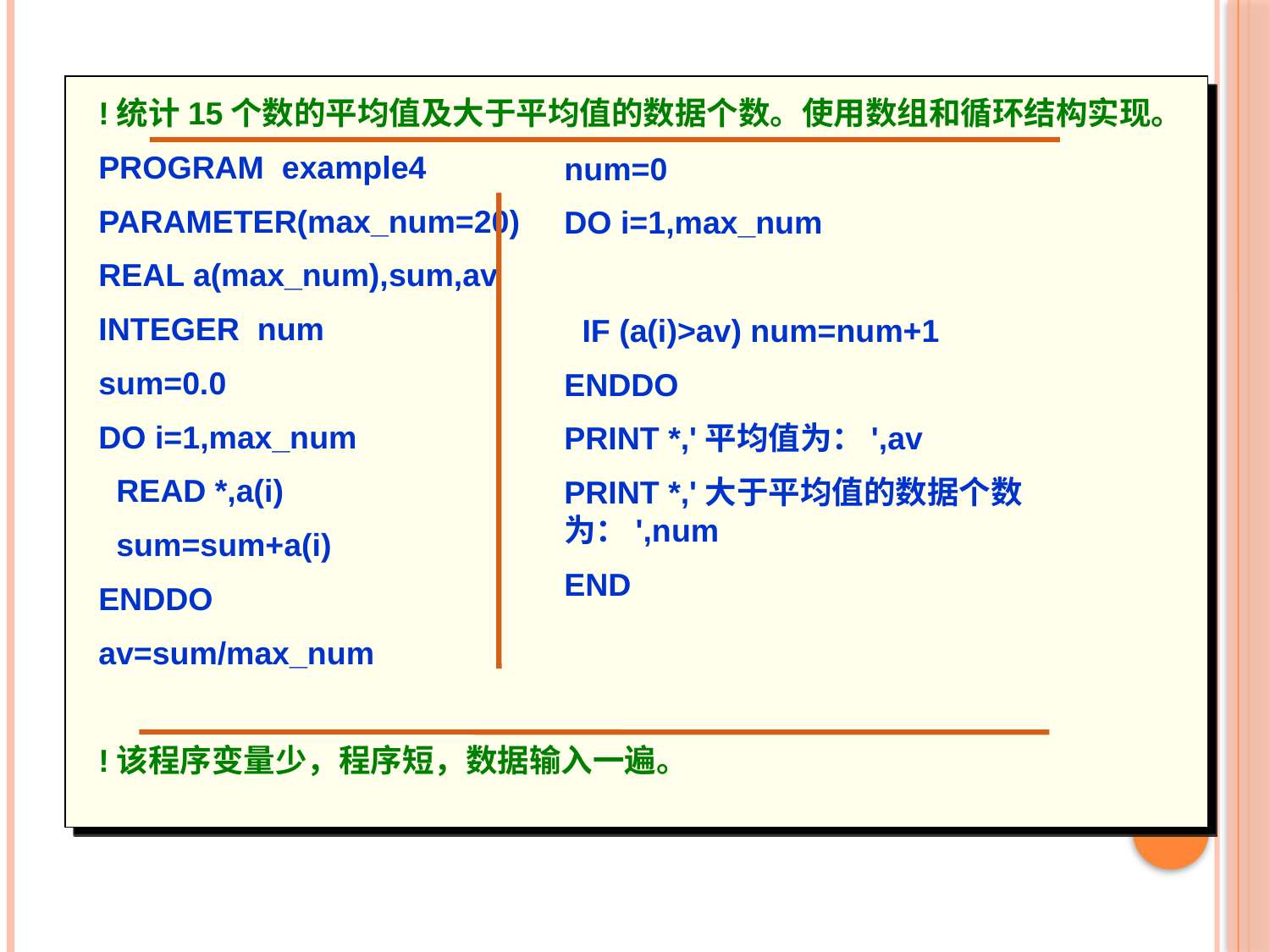

!统计15个数的平均值及大于平均值的数据个数。使用数组和循环结构实现。
PROGRAM  example4
PARAMETER(max_num=20)
REAL a(max_num),sum,av
INTEGER  num
sum=0.0
DO i=1,max_num
  READ *,a(i)
  sum=sum+a(i)
ENDDO
av=sum/max_num

!该程序变量少，程序短，数据输入一遍。

num=0
DO i=1,max_num

  IF (a(i)>av) num=num+1
ENDDO
PRINT *,'平均值为：',av
PRINT *,'大于平均值的数据个数为：',num
END